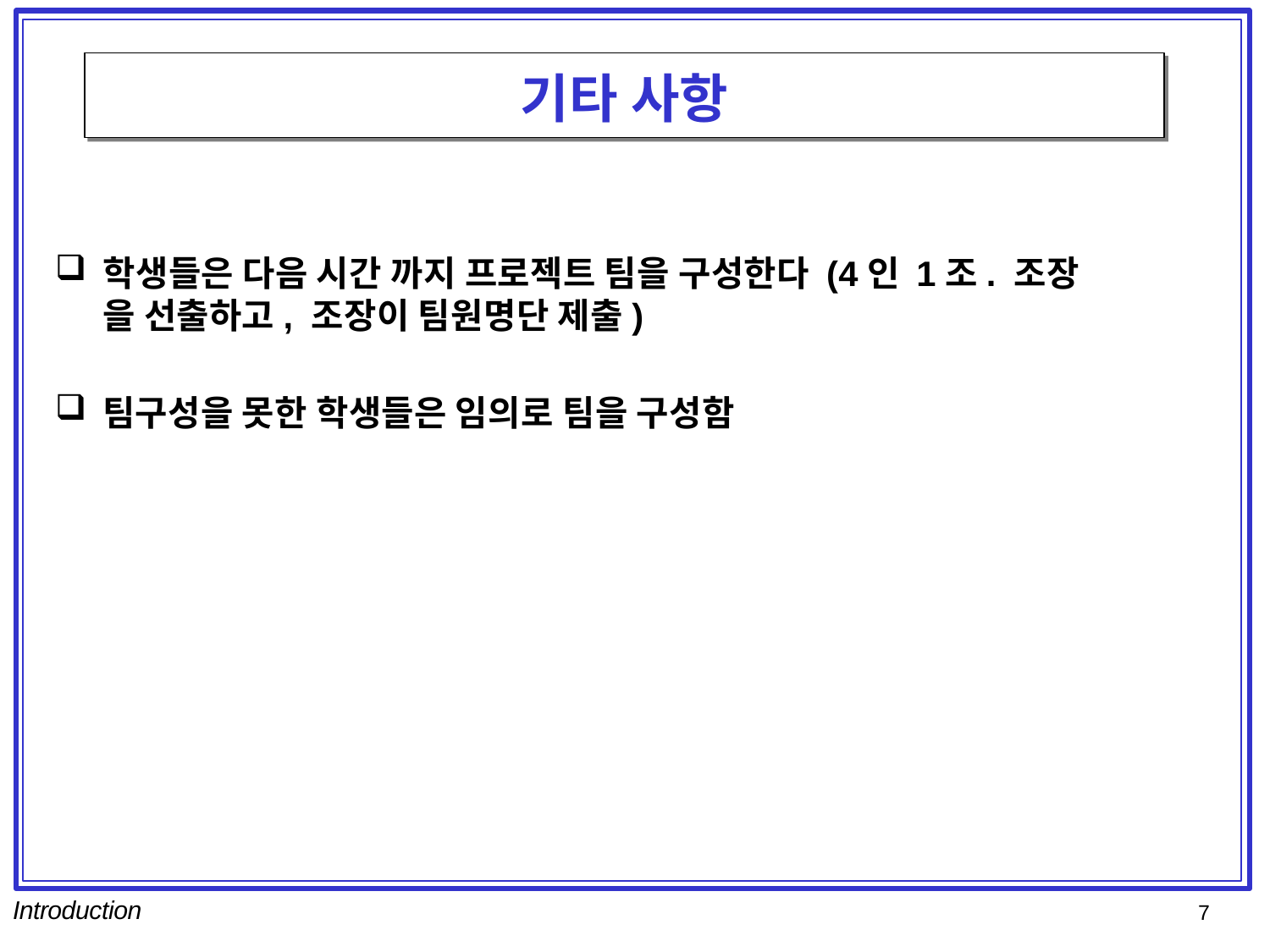

# 기타 사항
학생들은 다음 시간 까지 프로젝트 팀을 구성한다 (4인 1조. 조장
을 선출하고, 조장이 팀원명단 제출)

팀구성을 못한 학생들은 임의로 팀을 구성함
Introduction
7